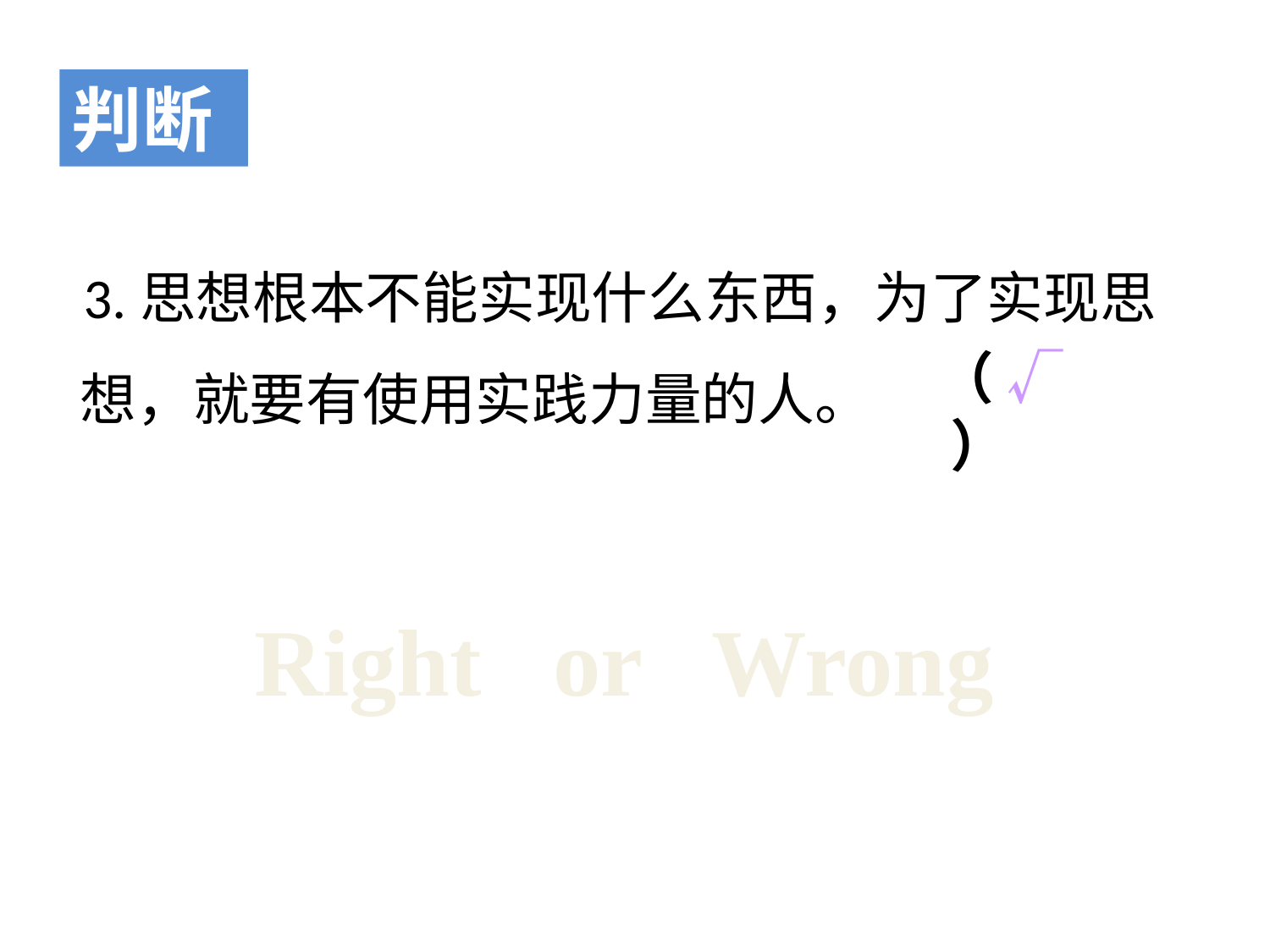

判断
    3.思想根本不能实现什么东西，为了实现思想，就要有使用实践力量的人。
（ √ ）

Right   or   Wrong